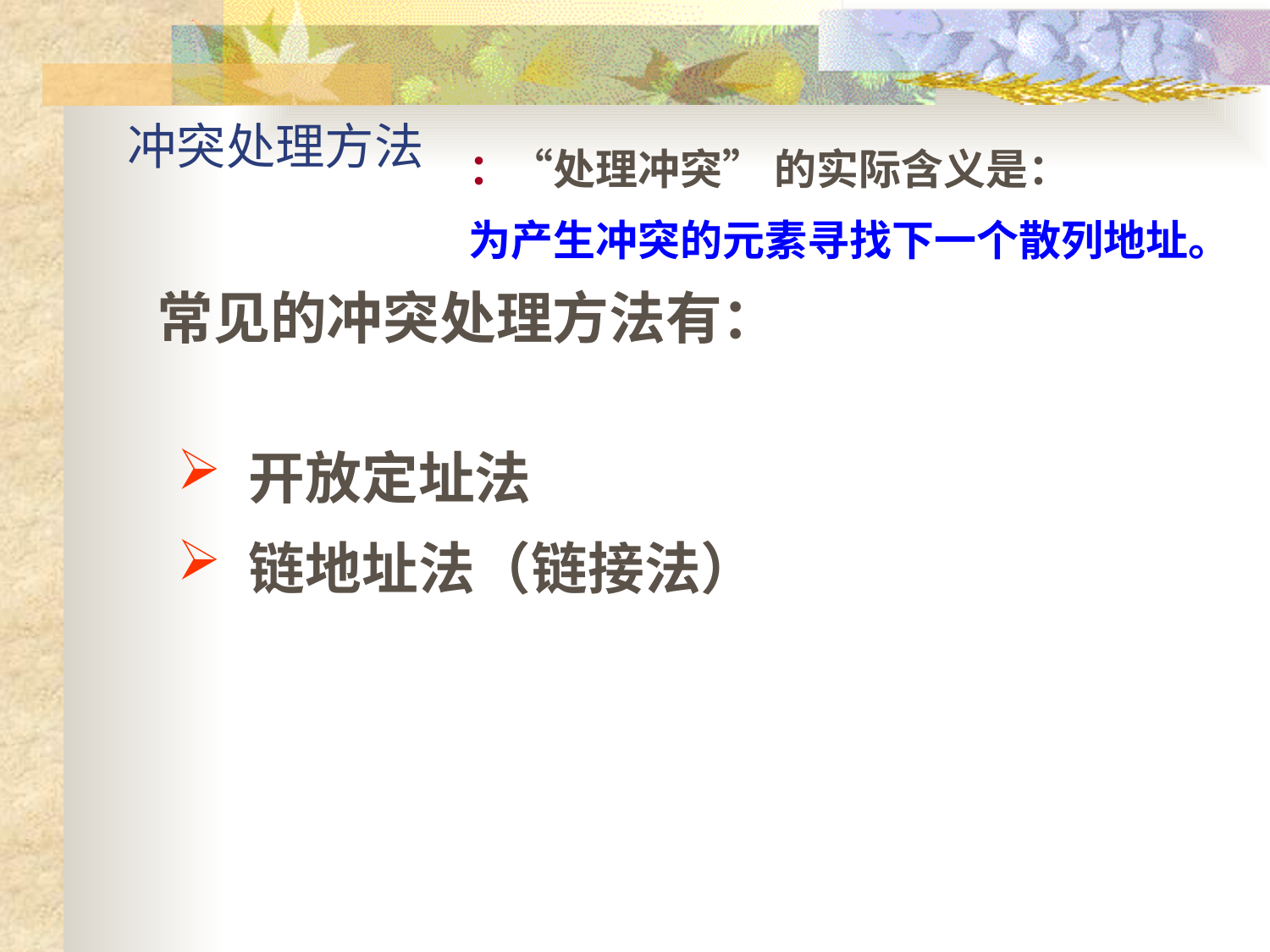

# 冲突处理方法
：“处理冲突” 的实际含义是：
为产生冲突的元素寻找下一个散列地址。
常见的冲突处理方法有：
 开放定址法
 链地址法（链接法）